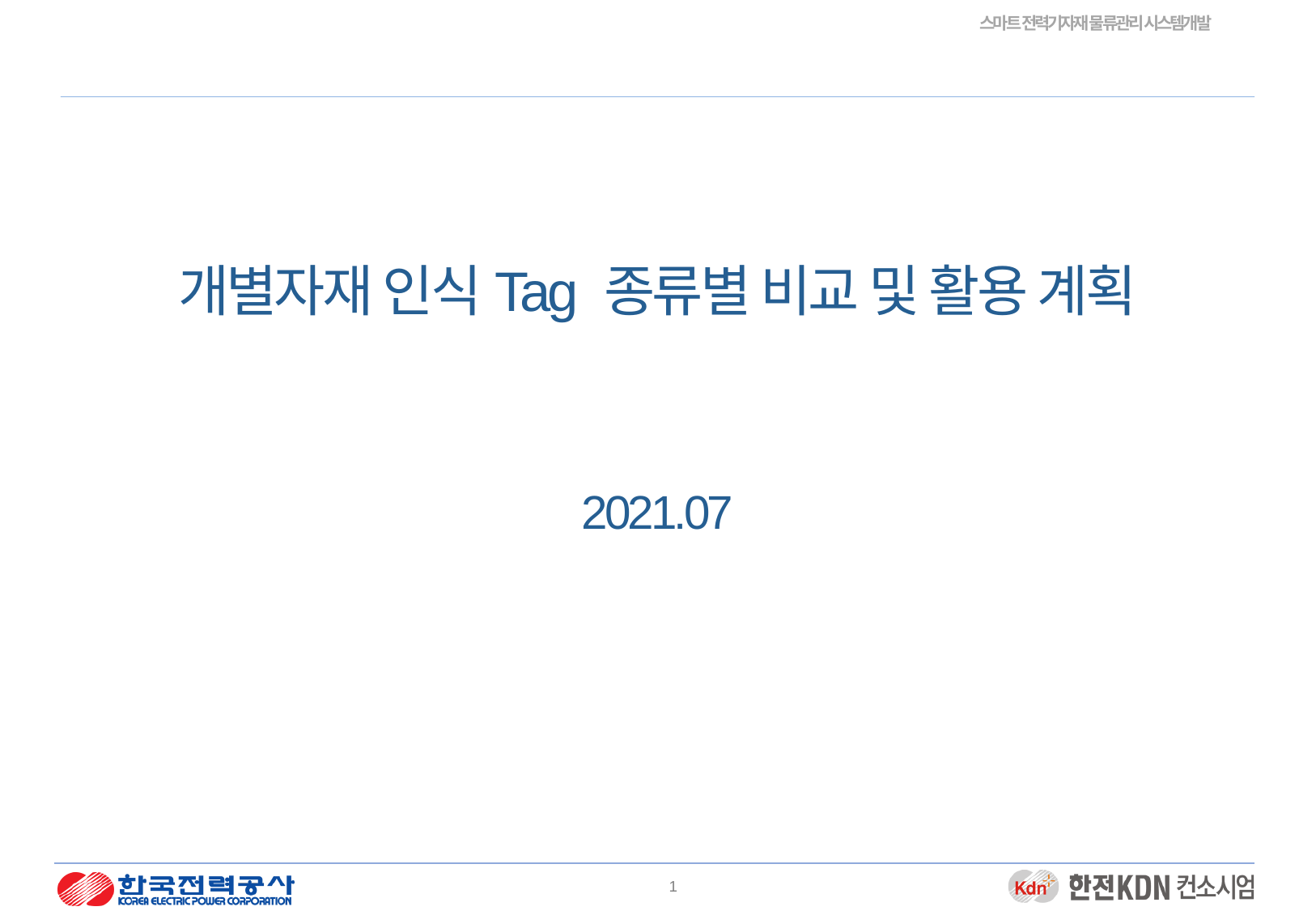

Ⅰ
개별자재 인식Tag 종류별 비교 및 활용 계획
2021.07